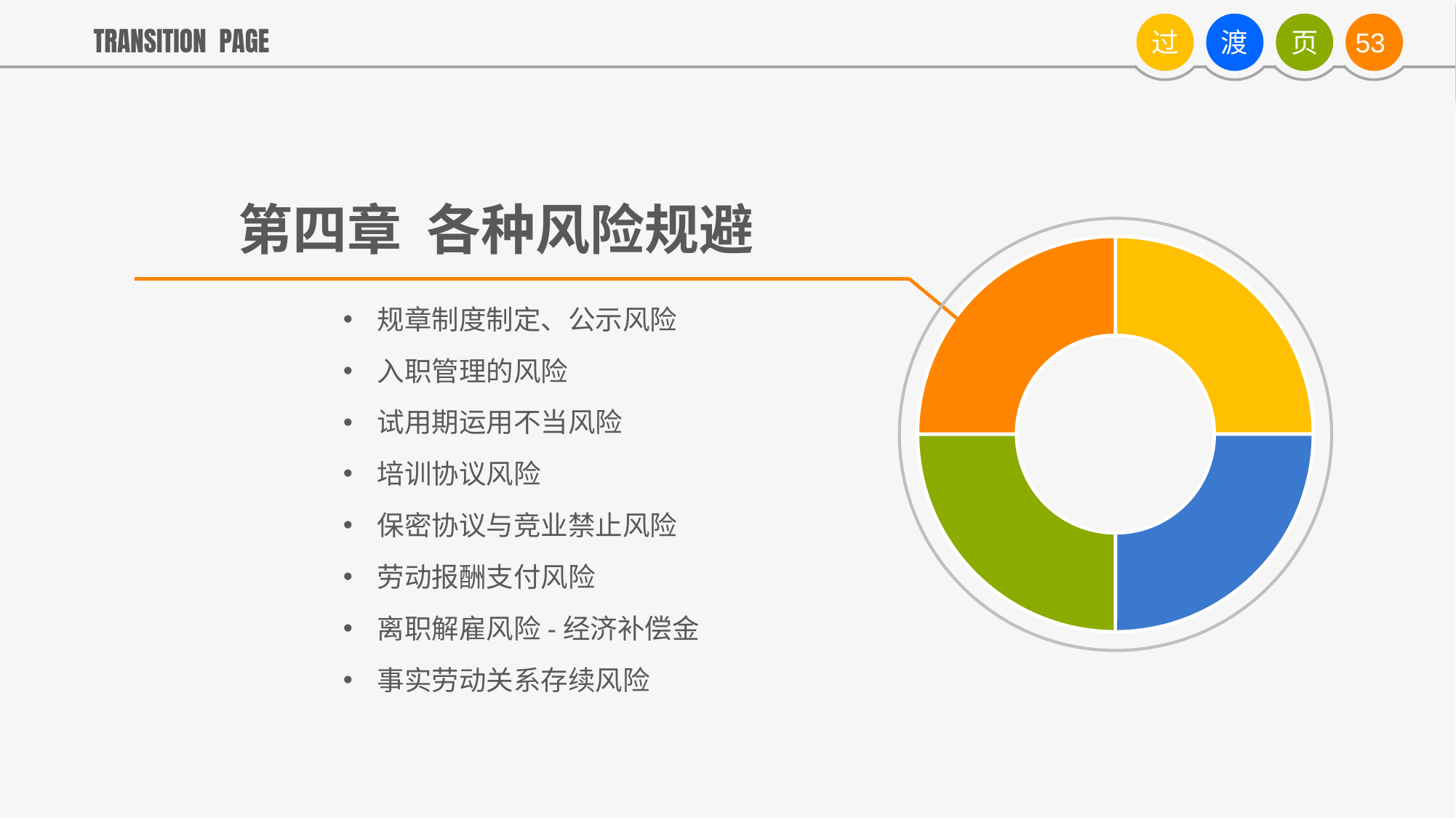

第四章  各种风险规避

### Chart

| Category | 列1 |
|---|---|
| 第一季度 | 5.0 |
| 第二季度 | 5.0 |
| 第三季度 | 5.0 |
| 第四季度 | 5.0 |
规章制度制定、公示风险
入职管理的风险
试用期运用不当风险
培训协议风险
保密协议与竞业禁止风险
劳动报酬支付风险
离职解雇风险-经济补偿金
事实劳动关系存续风险